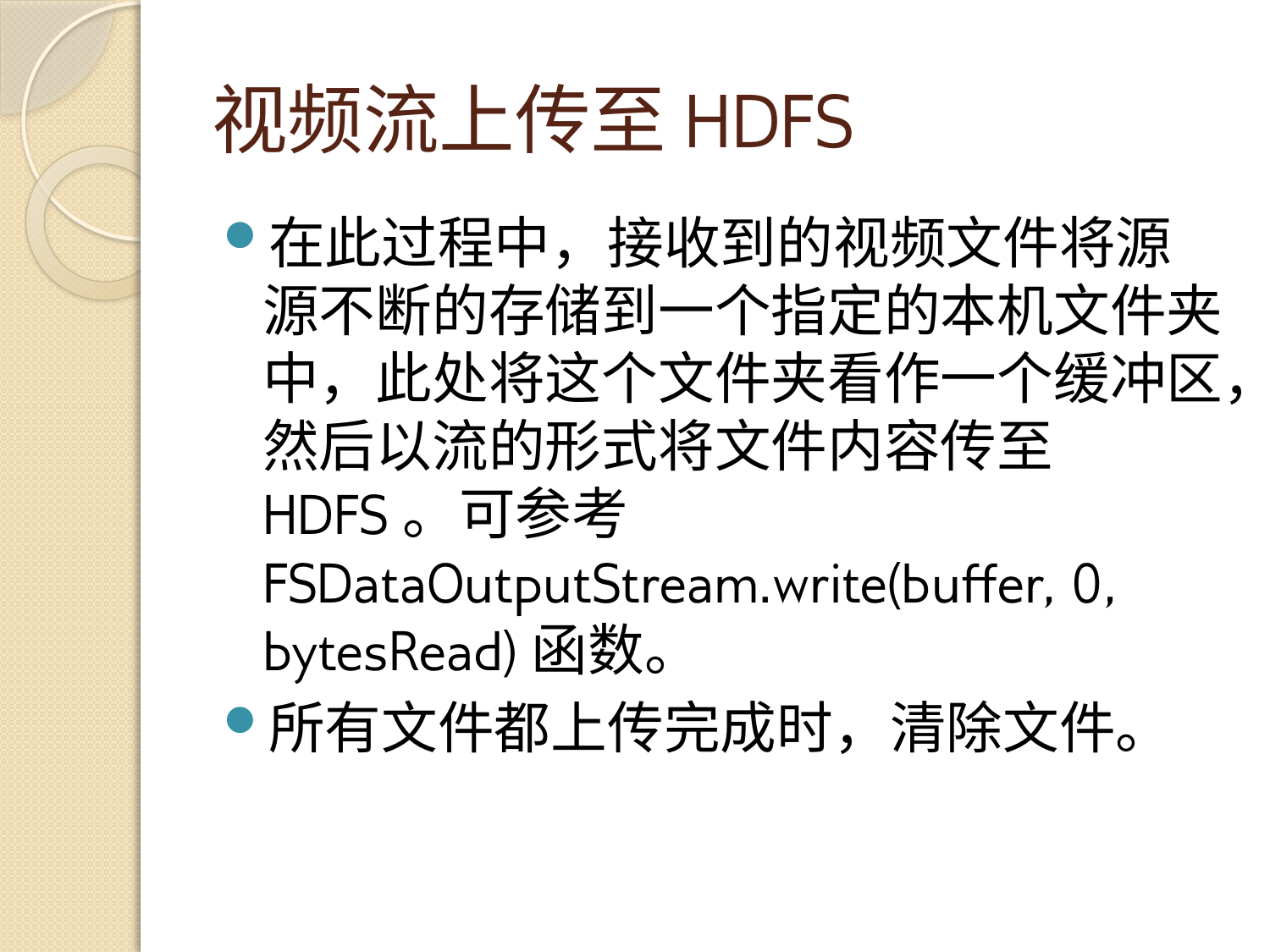

# 视频流上传至HDFS
在此过程中，接收到的视频文件将源源不断的存储到一个指定的本机文件夹中，此处将这个文件夹看作一个缓冲区，然后以流的形式将文件内容传至HDFS。可参考FSDataOutputStream.write(buffer, 0, bytesRead)函数。
所有文件都上传完成时，清除文件。